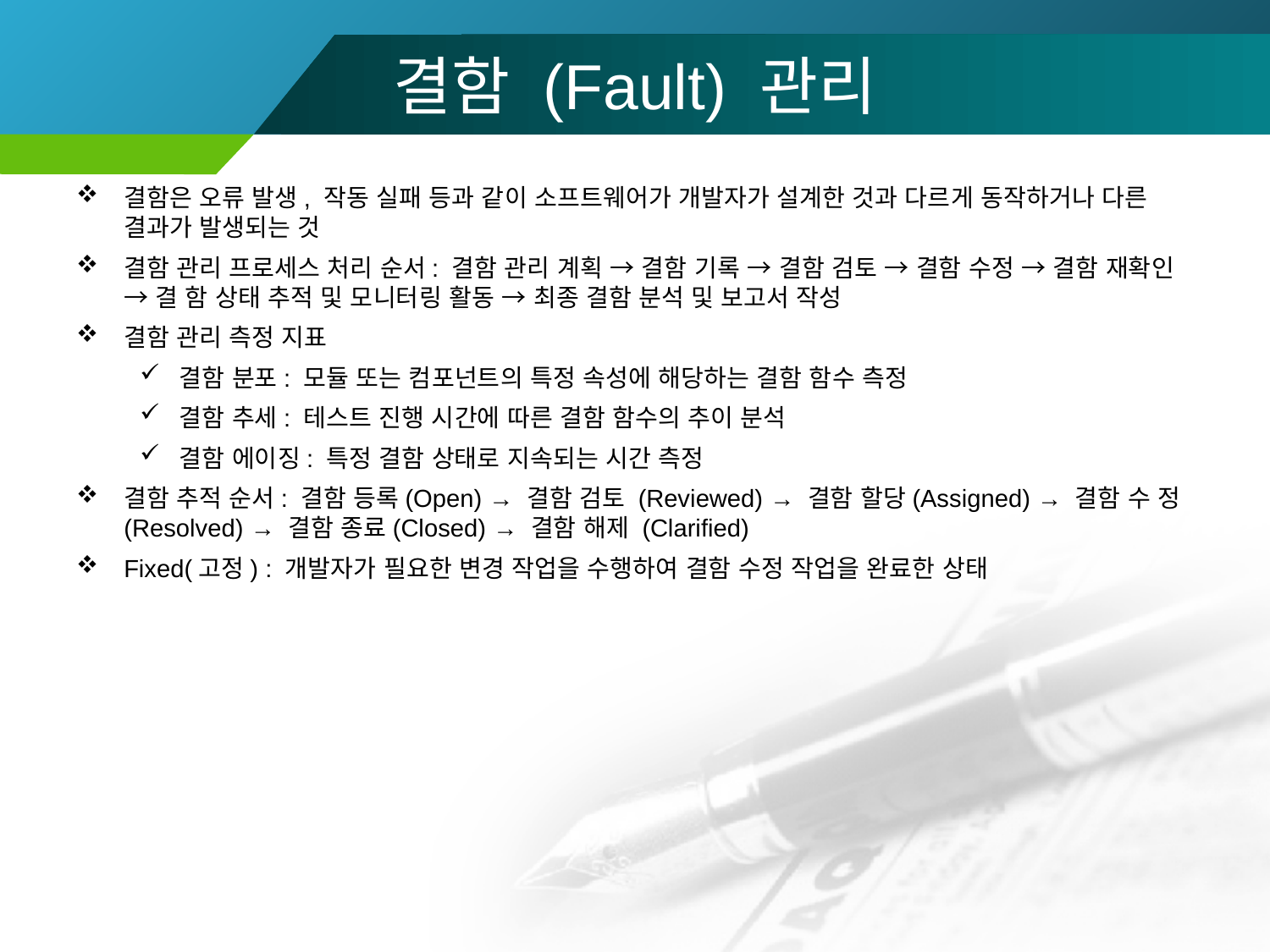

# 결함 (Fault) 관리
결함은 오류 발생, 작동 실패 등과 같이 소프트웨어가 개발자가 설계한 것과 다르게 동작하거나 다른 결과가 발생되는 것
결함 관리 프로세스 처리 순서: 결함 관리 계획 → 결함 기록 → 결함 검토 → 결함 수정 → 결함 재확인 → 결 함 상태 추적 및 모니터링 활동 → 최종 결함 분석 및 보고서 작성
결함 관리 측정 지표
결함 분포: 모듈 또는 컴포넌트의 특정 속성에 해당하는 결함 함수 측정
결함 추세: 테스트 진행 시간에 따른 결함 함수의 추이 분석
결함 에이징: 특정 결함 상태로 지속되는 시간 측정
결함 추적 순서: 결함 등록(Open) → 결함 검토 (Reviewed) → 결함 할당(Assigned) → 결함 수 정(Resolved) → 결함 종료(Closed) → 결함 해제 (Clarified)
Fixed(고정) : 개발자가 필요한 변경 작업을 수행하여 결함 수정 작업을 완료한 상태